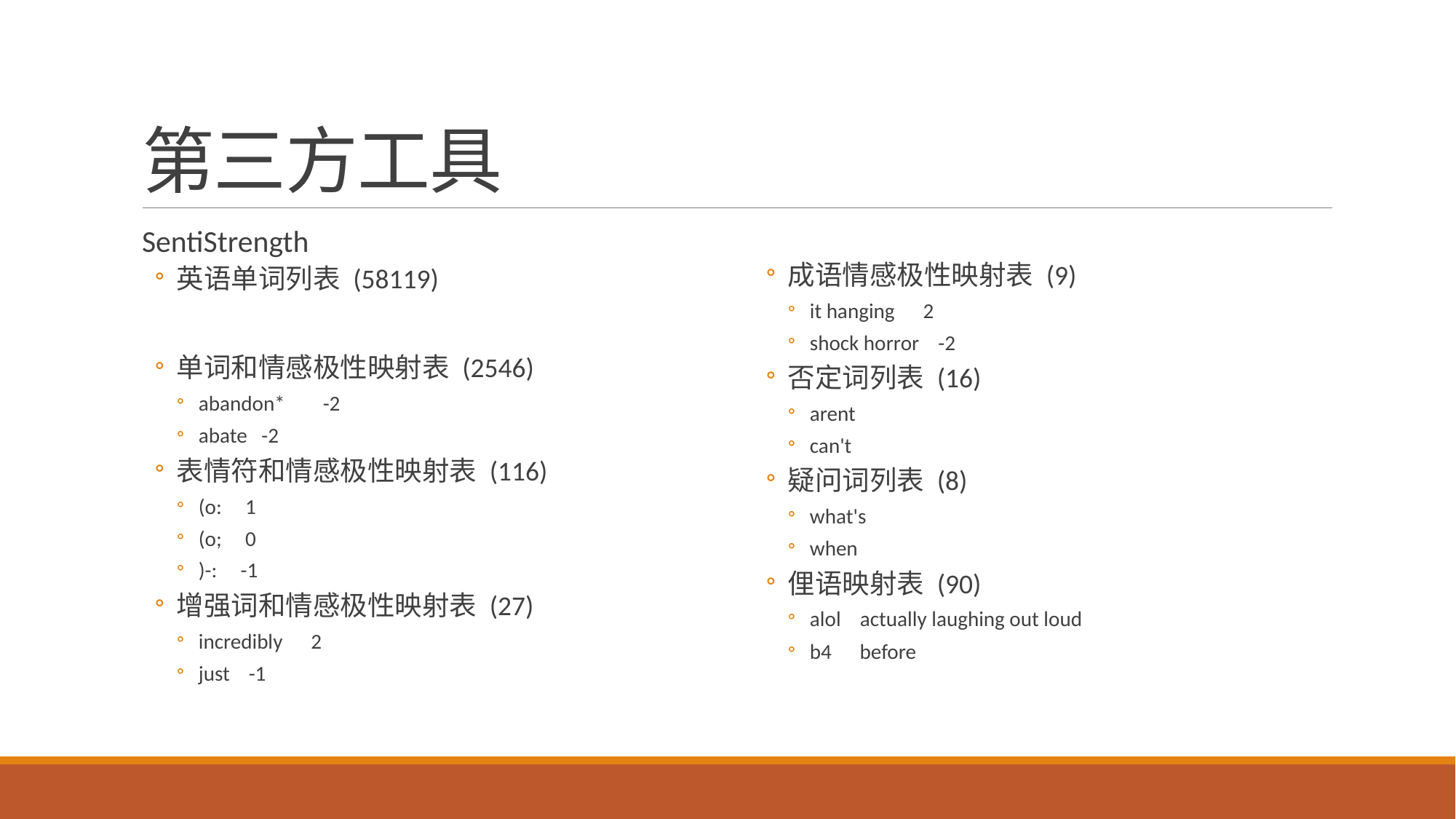

# 第三方工具
SentiStrength
英语单词列表 (58119)

单词和情感极性映射表 (2546)
abandon*        -2
abate   -2
表情符和情感极性映射表 (116)
(o:     1
(o;     0
)-:     -1
增强词和情感极性映射表 (27)
incredibly      2
just    -1

成语情感极性映射表 (9)
it hanging      2
shock horror    -2
否定词列表 (16)
arent
can't
疑问词列表 (8)
what's
when
俚语映射表 (90)
alol    actually laughing out loud
b4      before